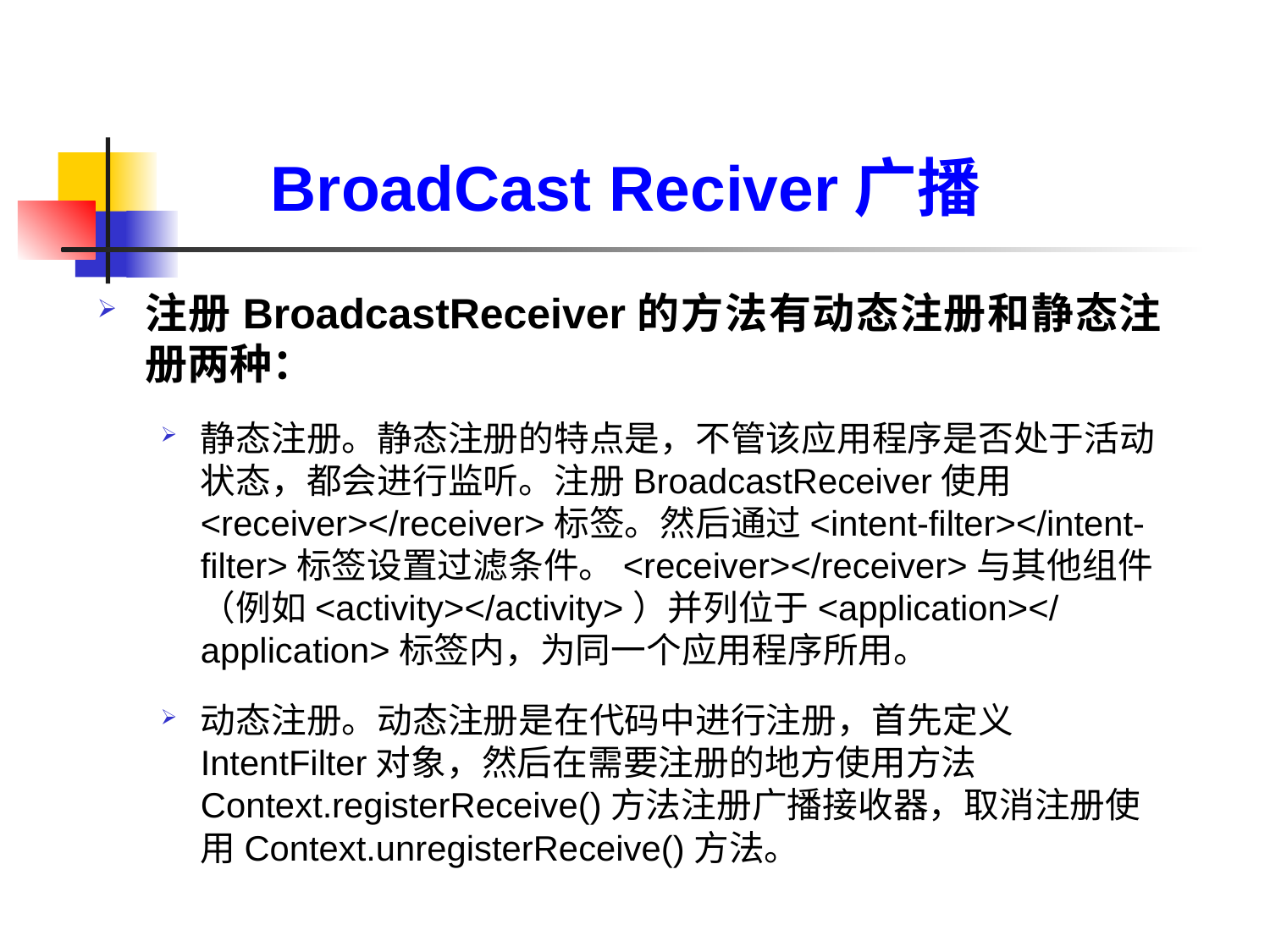

BroadCast Reciver广播
注册BroadcastReceiver的方法有动态注册和静态注册两种：
静态注册。静态注册的特点是，不管该应用程序是否处于活动状态，都会进行监听。注册BroadcastReceiver使用<receiver></receiver>标签。然后通过<intent-filter></intent-filter>标签设置过滤条件。<receiver></receiver>与其他组件（例如<activity></activity>）并列位于<application></application>标签内，为同一个应用程序所用。
动态注册。动态注册是在代码中进行注册，首先定义IntentFilter对象，然后在需要注册的地方使用方法Context.registerReceive()方法注册广播接收器，取消注册使用Context.unregisterReceive()方法。